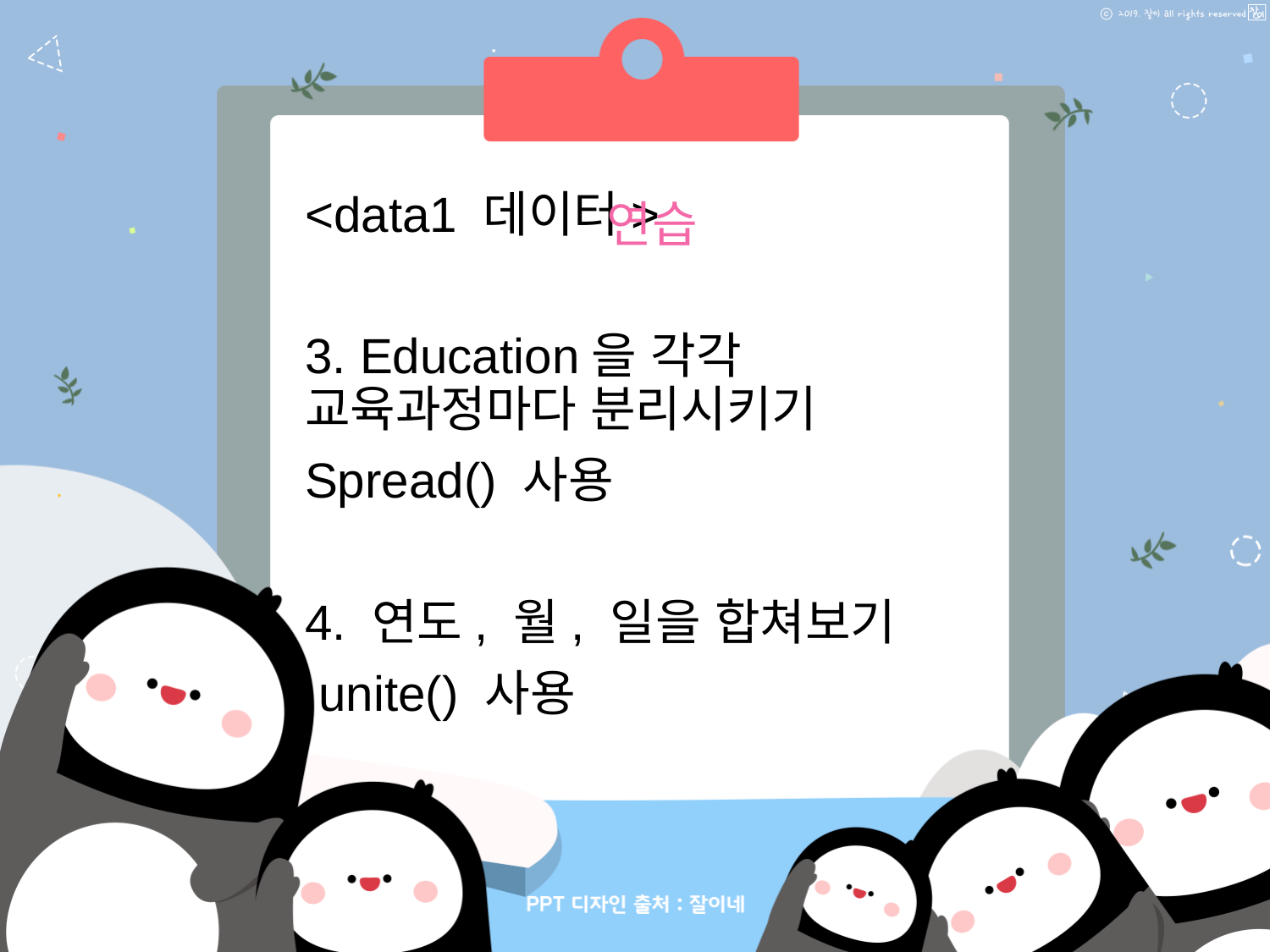

연습
<data1 데이터>

3. Education을 각각 교육과정마다 분리시키기
Spread() 사용

4. 연도, 월, 일을 합쳐보기
 unite() 사용